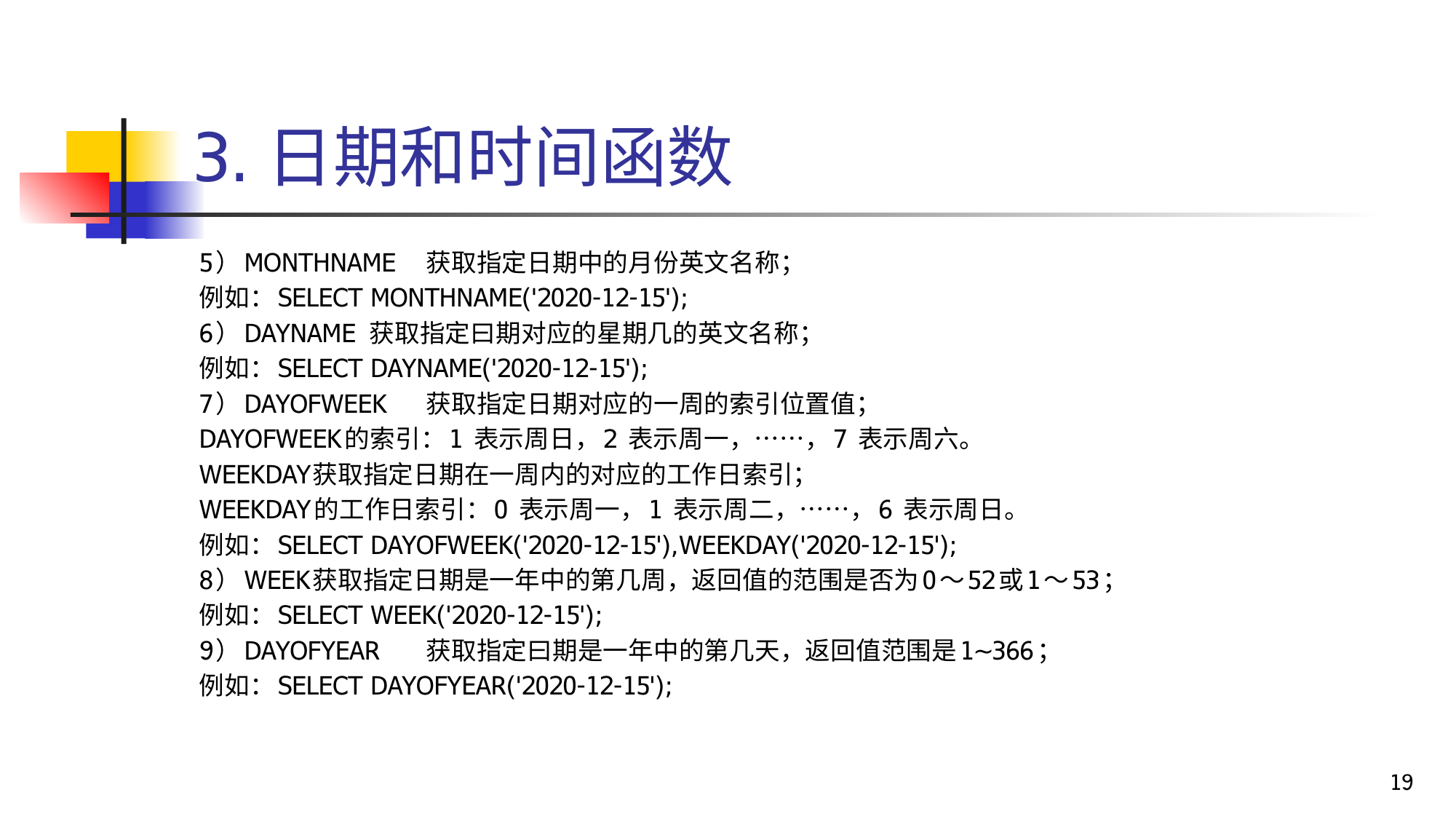

# 3.日期和时间函数
5）MONTHNAME	获取指定日期中的月份英文名称；
例如：SELECT MONTHNAME('2020-12-15');
6）DAYNAME	获取指定曰期对应的星期几的英文名称；
例如：SELECT DAYNAME('2020-12-15');
7）DAYOFWEEK	获取指定日期对应的一周的索引位置值；
DAYOFWEEK的索引：1 表示周日，2 表示周一，……，7 表示周六。
WEEKDAY	获取指定日期在一周内的对应的工作日索引；
WEEKDAY的工作日索引：0 表示周一，1 表示周二，……，6 表示周日。
例如：SELECT DAYOFWEEK('2020-12-15'),WEEKDAY('2020-12-15');
8）WEEK	获取指定日期是一年中的第几周，返回值的范围是否为0〜52或1〜53；
例如：SELECT WEEK('2020-12-15');
9）DAYOFYEAR	获取指定曰期是一年中的第几天，返回值范围是1~366；
例如：SELECT DAYOFYEAR('2020-12-15');
19